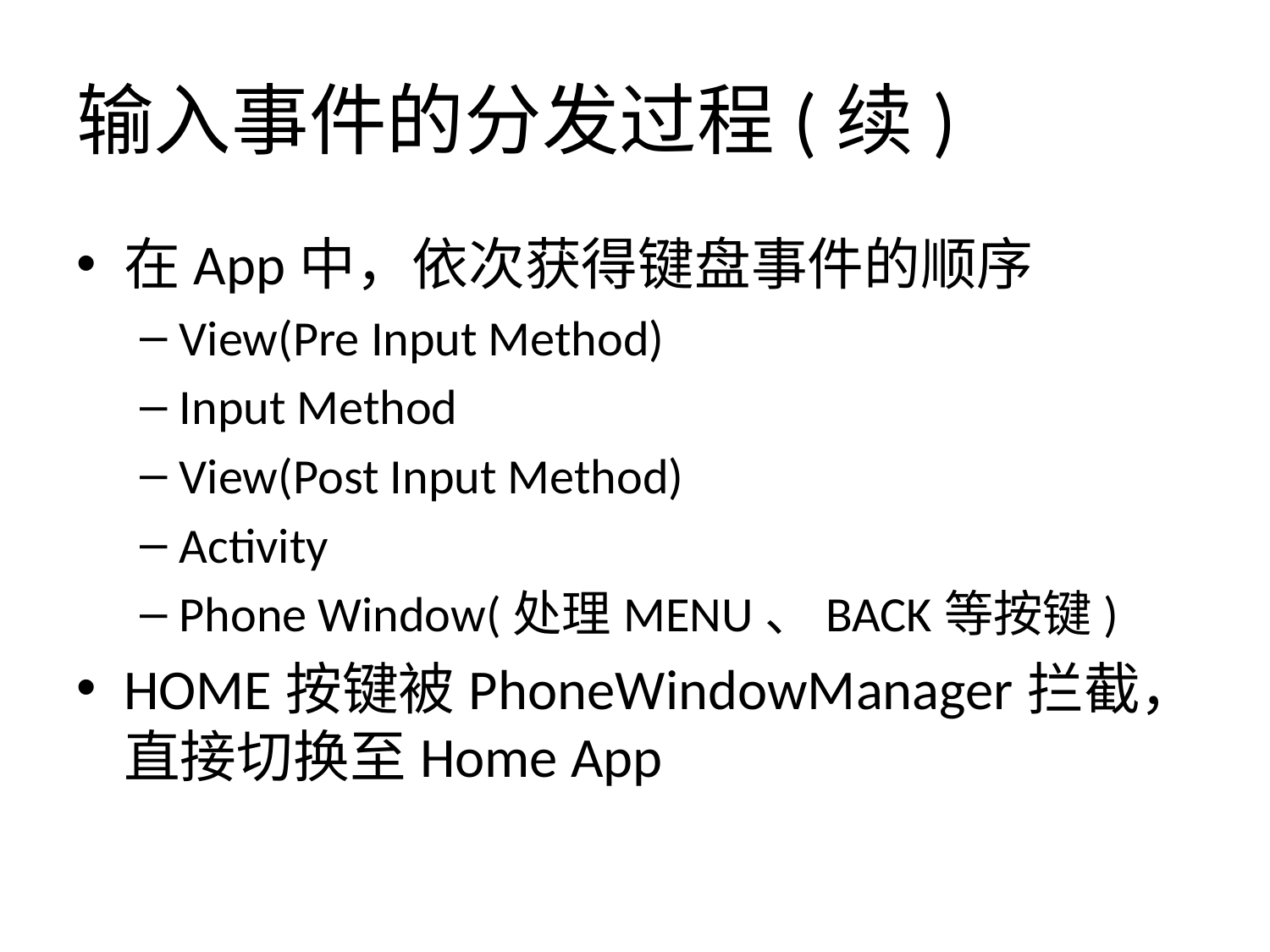

# 输入事件的分发过程(续)
在App中，依次获得键盘事件的顺序
View(Pre Input Method)
Input Method
View(Post Input Method)
Activity
Phone Window(处理MENU、BACK等按键)
HOME按键被PhoneWindowManager拦截，直接切换至Home App